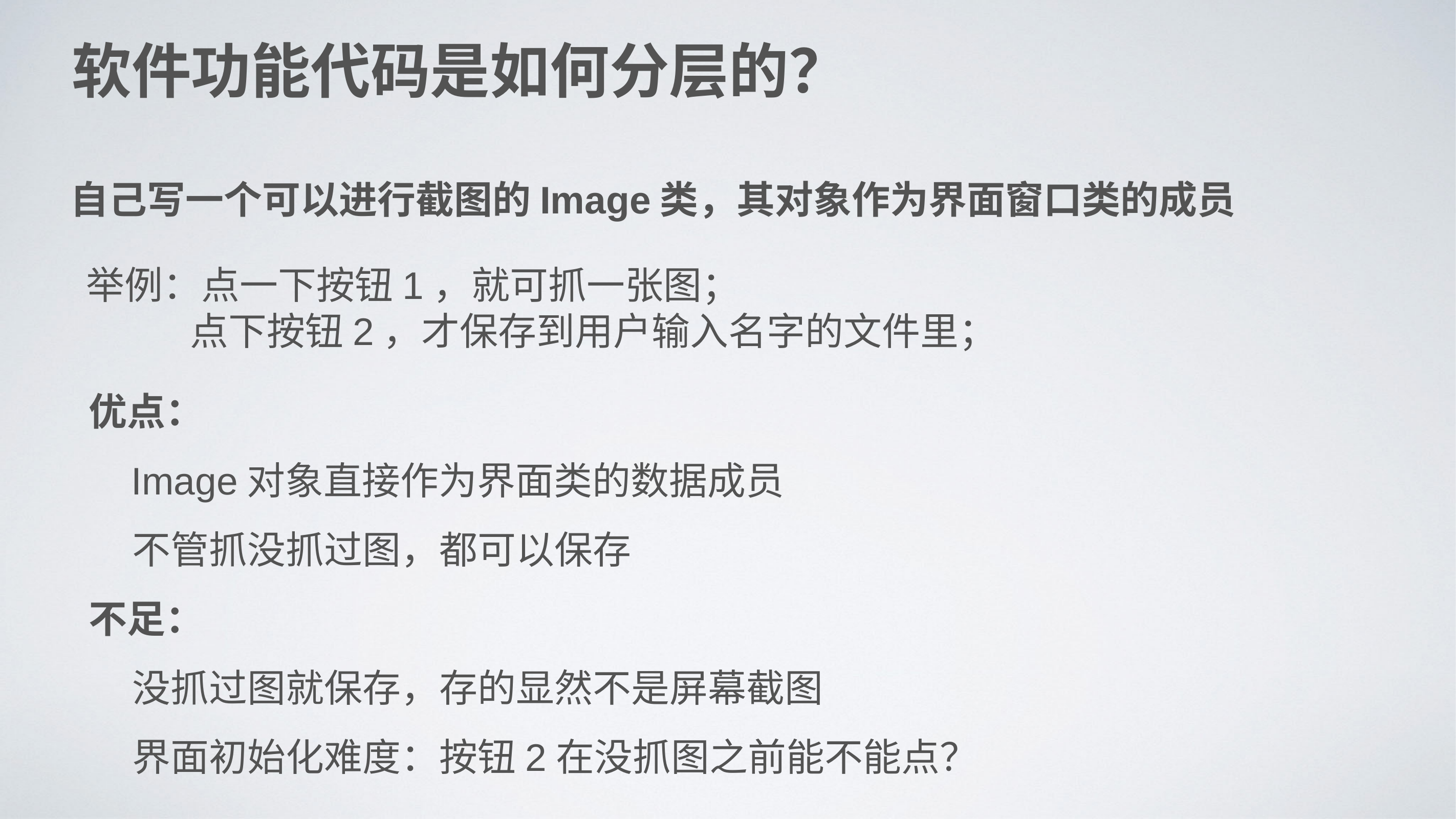

软件功能代码是如何分层的？
自己写一个可以进行截图的Image类，其对象作为界面窗口类的成员
举例：点一下按钮1，就可抓一张图；
           点下按钮2，才保存到用户输入名字的文件里；
优点：
    Image对象直接作为界面类的数据成员
    不管抓没抓过图，都可以保存
不足：
    没抓过图就保存，存的显然不是屏幕截图
    界面初始化难度：按钮2在没抓图之前能不能点？